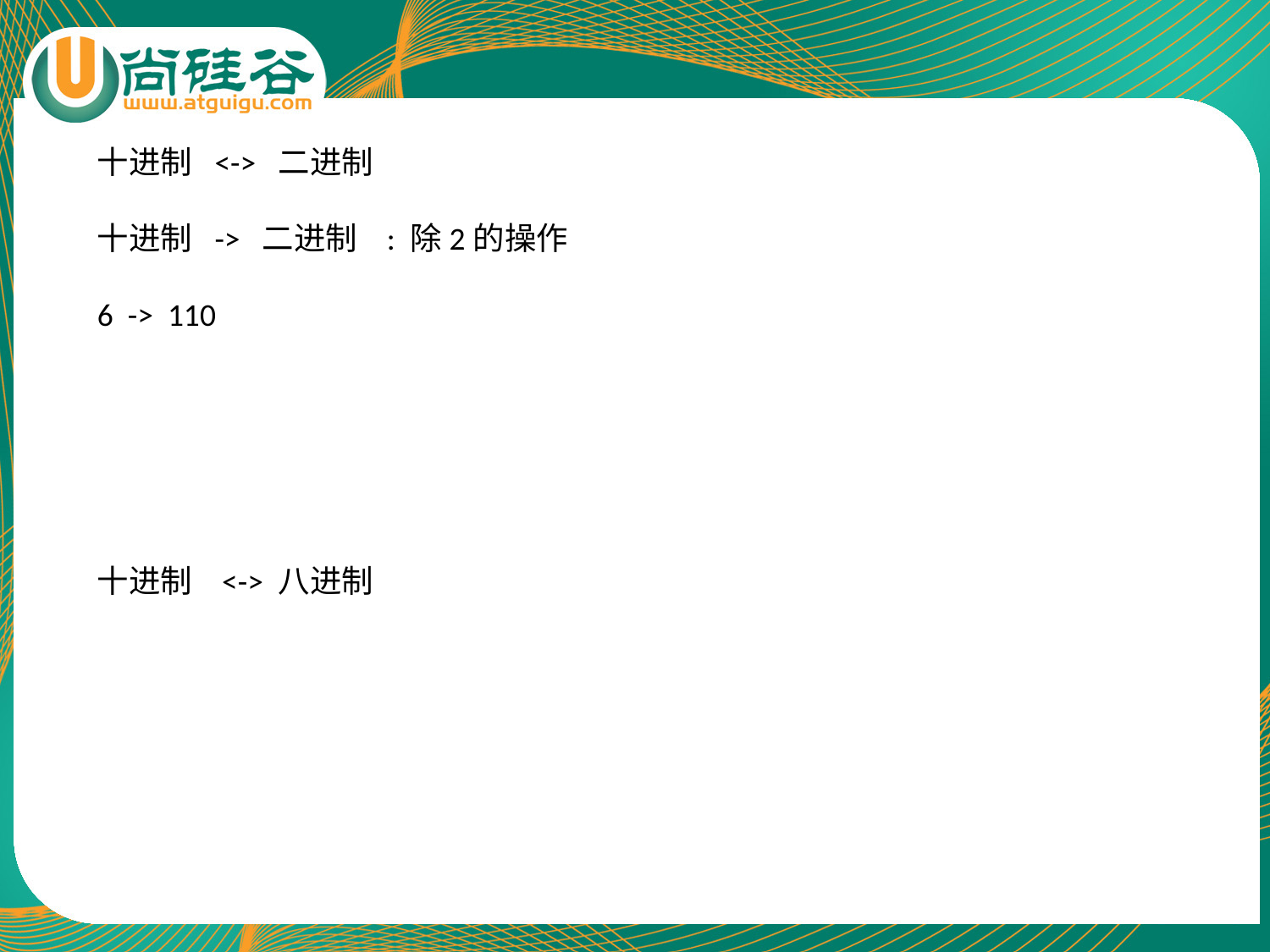

十进制  <->  二进制

十进制  ->  二进制   : 除2的操作

6  ->  110

十进制   <-> 八进制